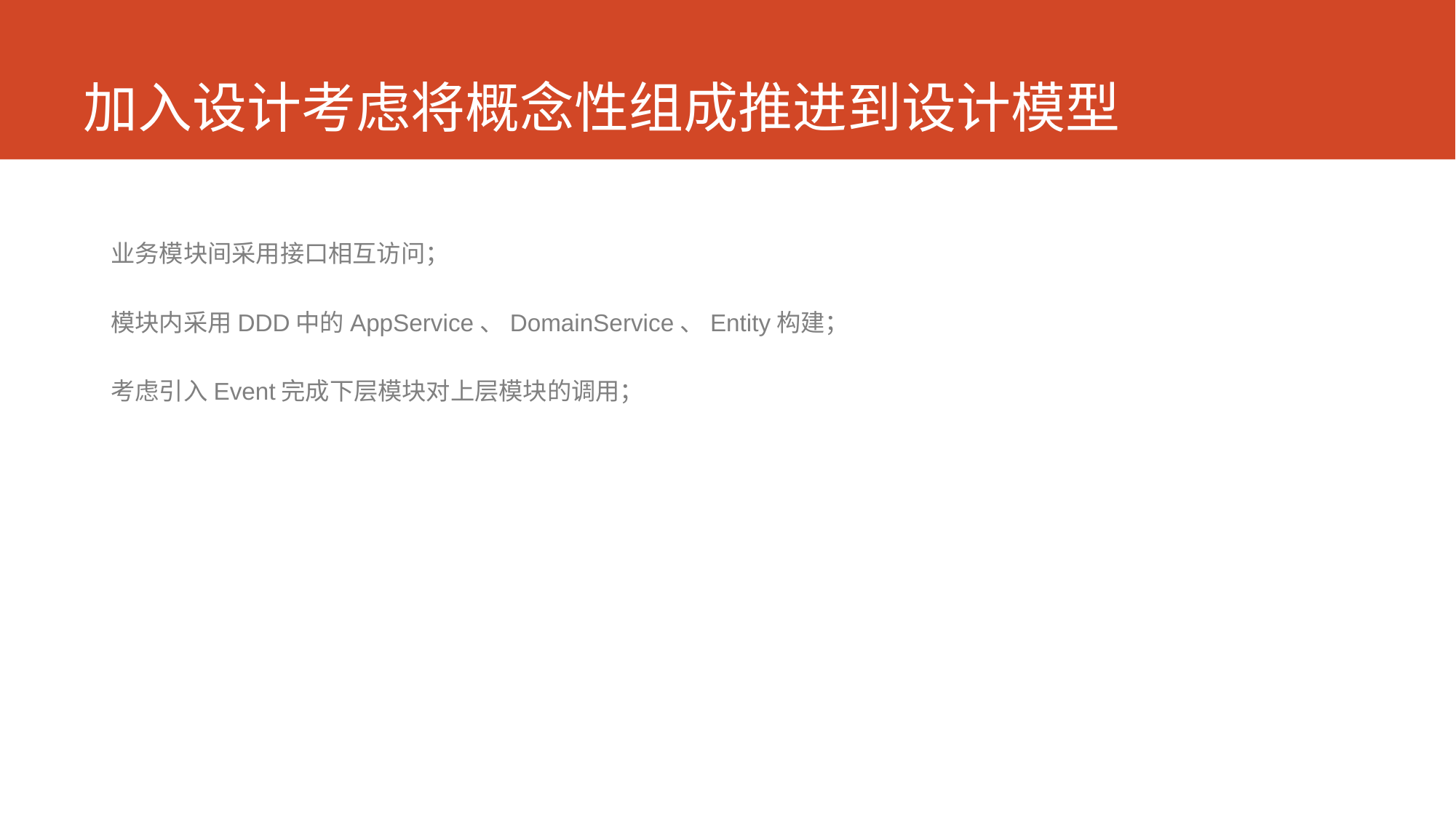

# 加入设计考虑将概念性组成推进到设计模型
业务模块间采用接口相互访问；
模块内采用DDD中的AppService、DomainService、Entity构建；
考虑引入Event完成下层模块对上层模块的调用；